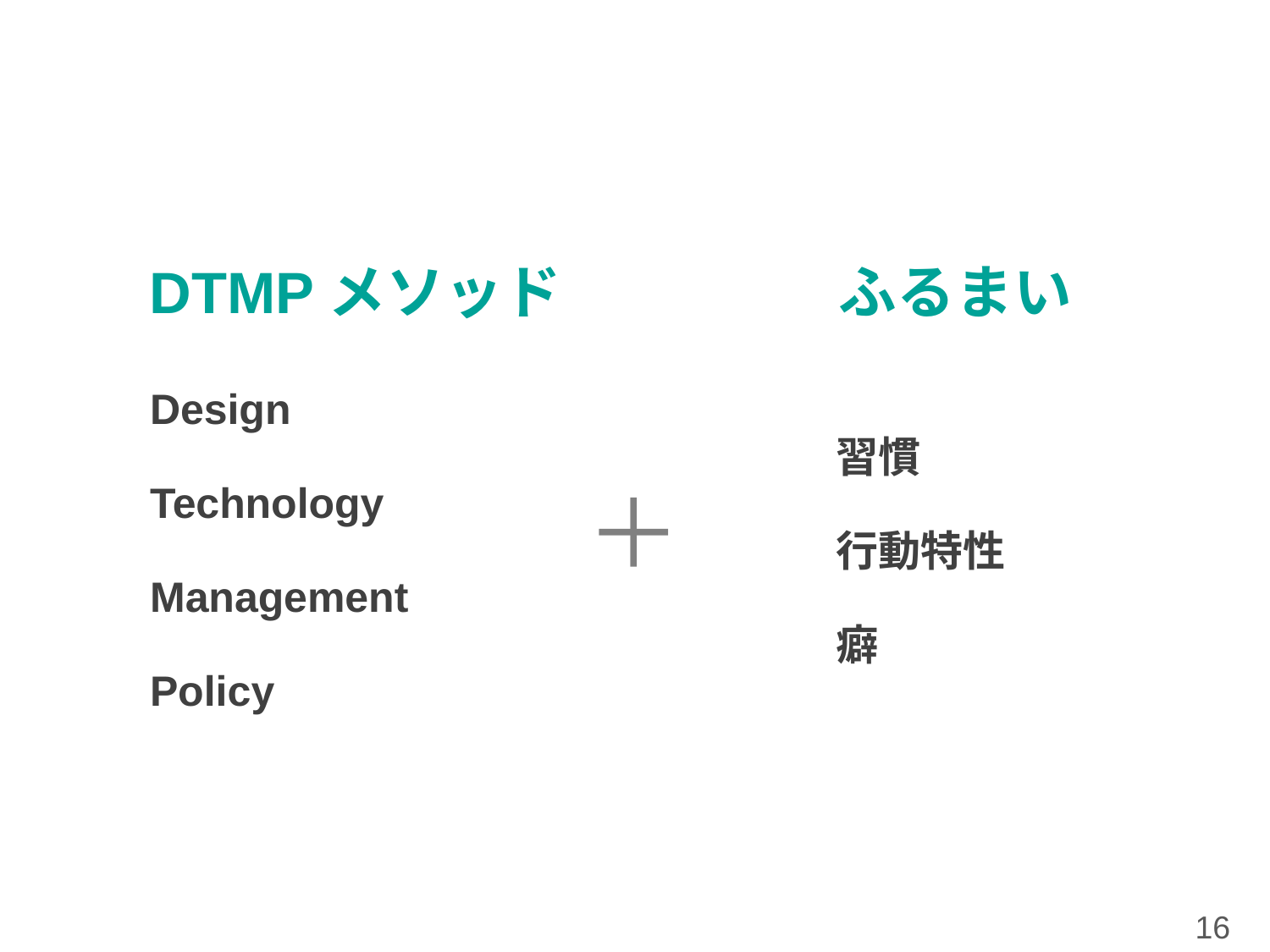

ふるまい
DTMPメソッド
Design
Technology
Management
Policy
習慣
行動特性
癖

＋
16